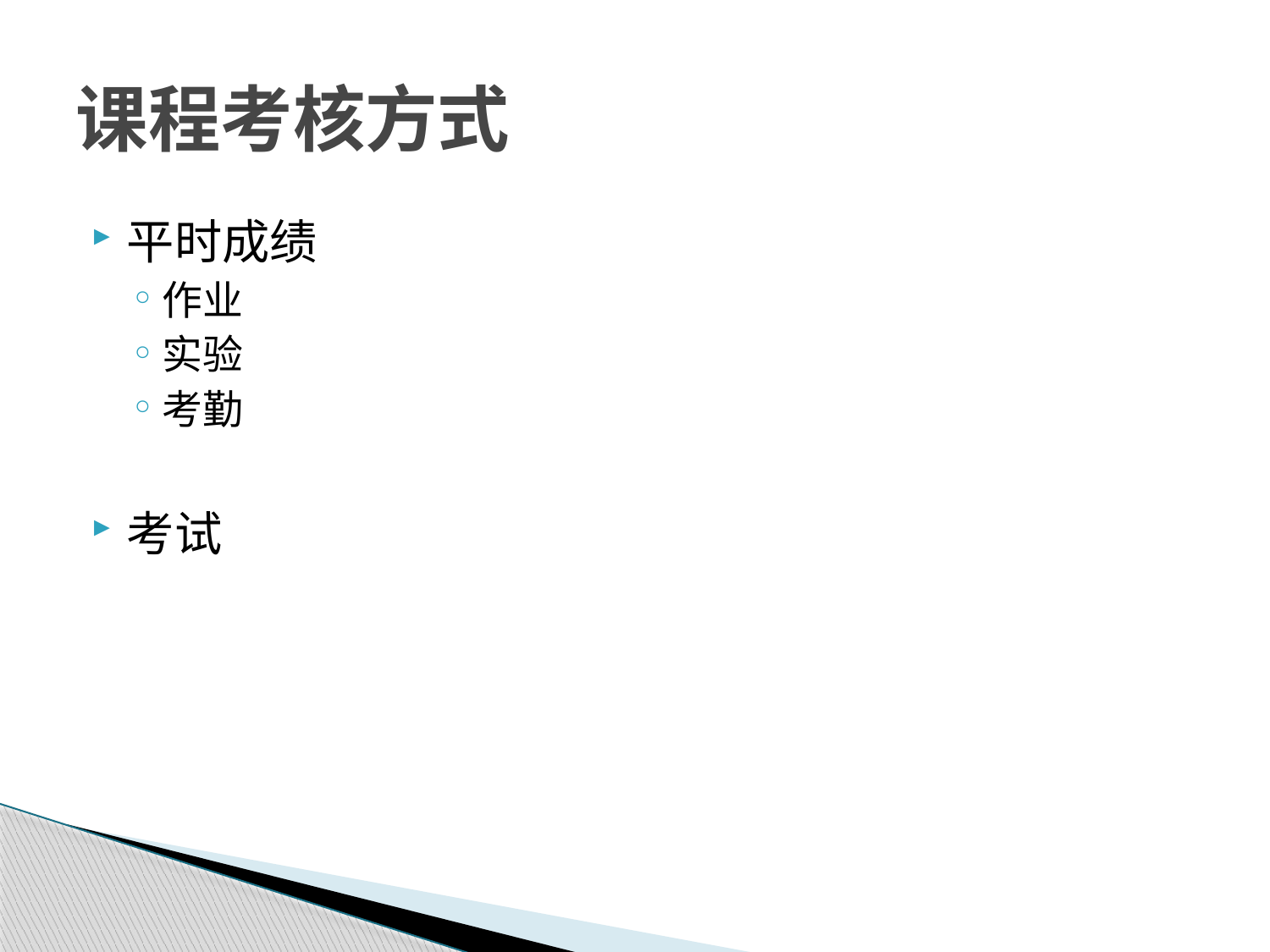

# 课程考核方式
平时成绩
作业
实验
考勤

考试